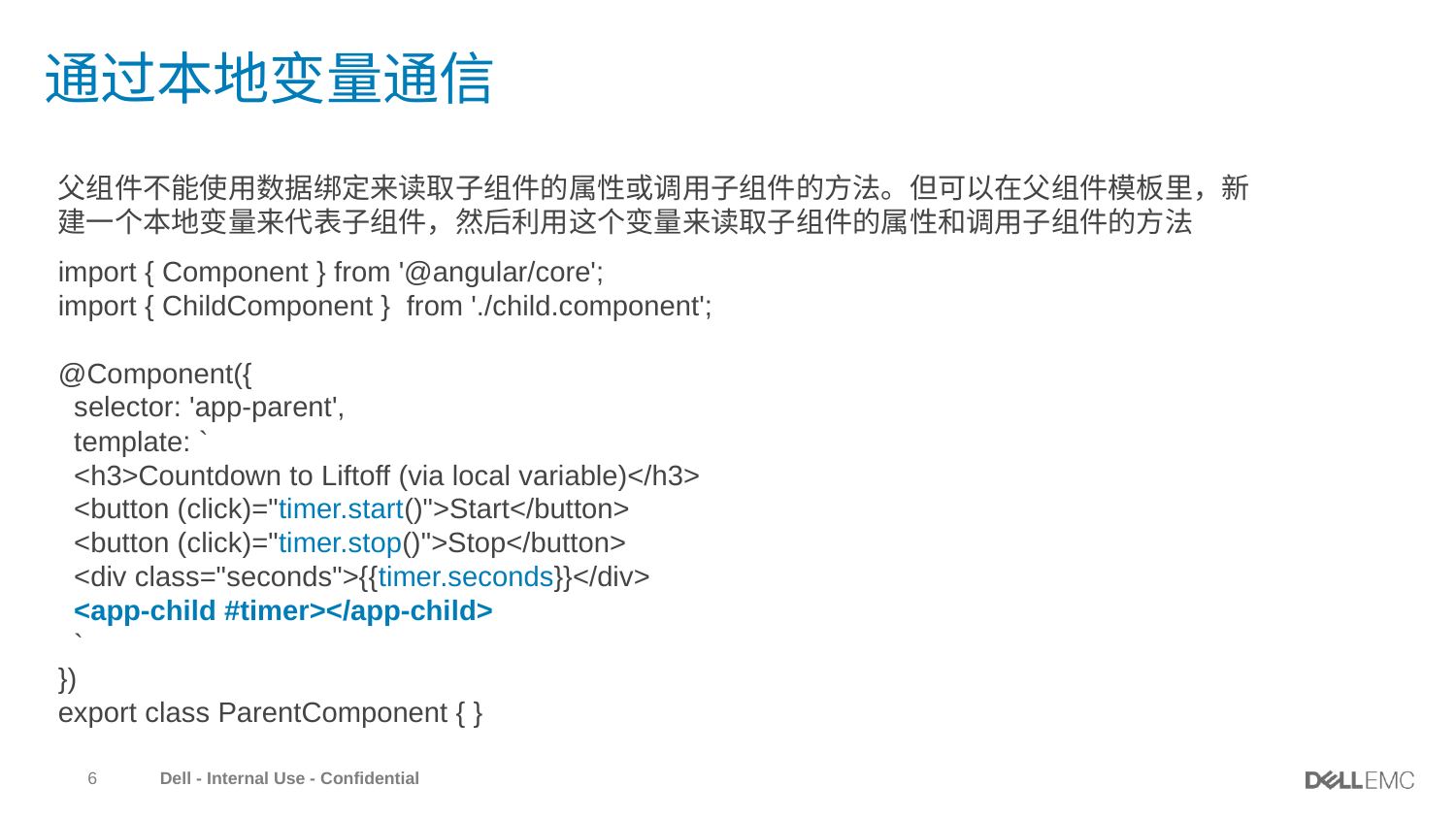

# 通过本地变量通信
父组件不能使用数据绑定来读取子组件的属性或调用子组件的方法。但可以在父组件模板里，新建一个本地变量来代表子组件，然后利用这个变量来读取子组件的属性和调用子组件的方法
import { Component } from '@angular/core';
import { ChildComponent }  from './child.component';

@Component({
  selector: 'app-parent',
  template: `
  <h3>Countdown to Liftoff (via local variable)</h3>
  <button (click)="timer.start()">Start</button>
  <button (click)="timer.stop()">Stop</button>
  <div class="seconds">{{timer.seconds}}</div>
  <app-child #timer></app-child>
  `
})
export class ParentComponent { }